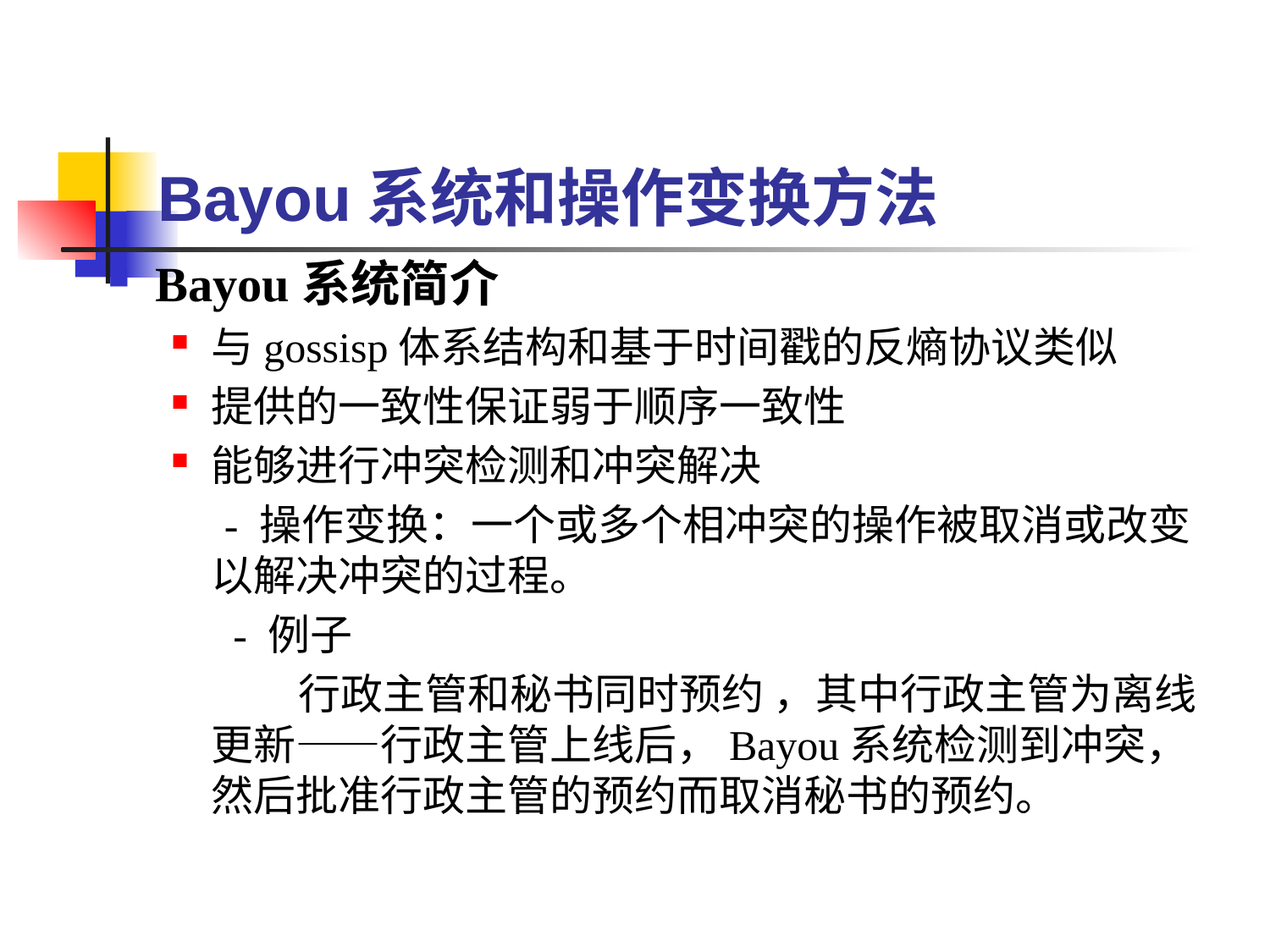

# Bayou系统和操作变换方法
Bayou系统简介
与gossisp体系结构和基于时间戳的反熵协议类似
提供的一致性保证弱于顺序一致性
能够进行冲突检测和冲突解决
     - 操作变换：一个或多个相冲突的操作被取消或改变以解决冲突的过程。
　 - 例子
　　　行政主管和秘书同时预约 ，其中行政主管为离线更新——行政主管上线后，Bayou系统检测到冲突，然后批准行政主管的预约而取消秘书的预约。